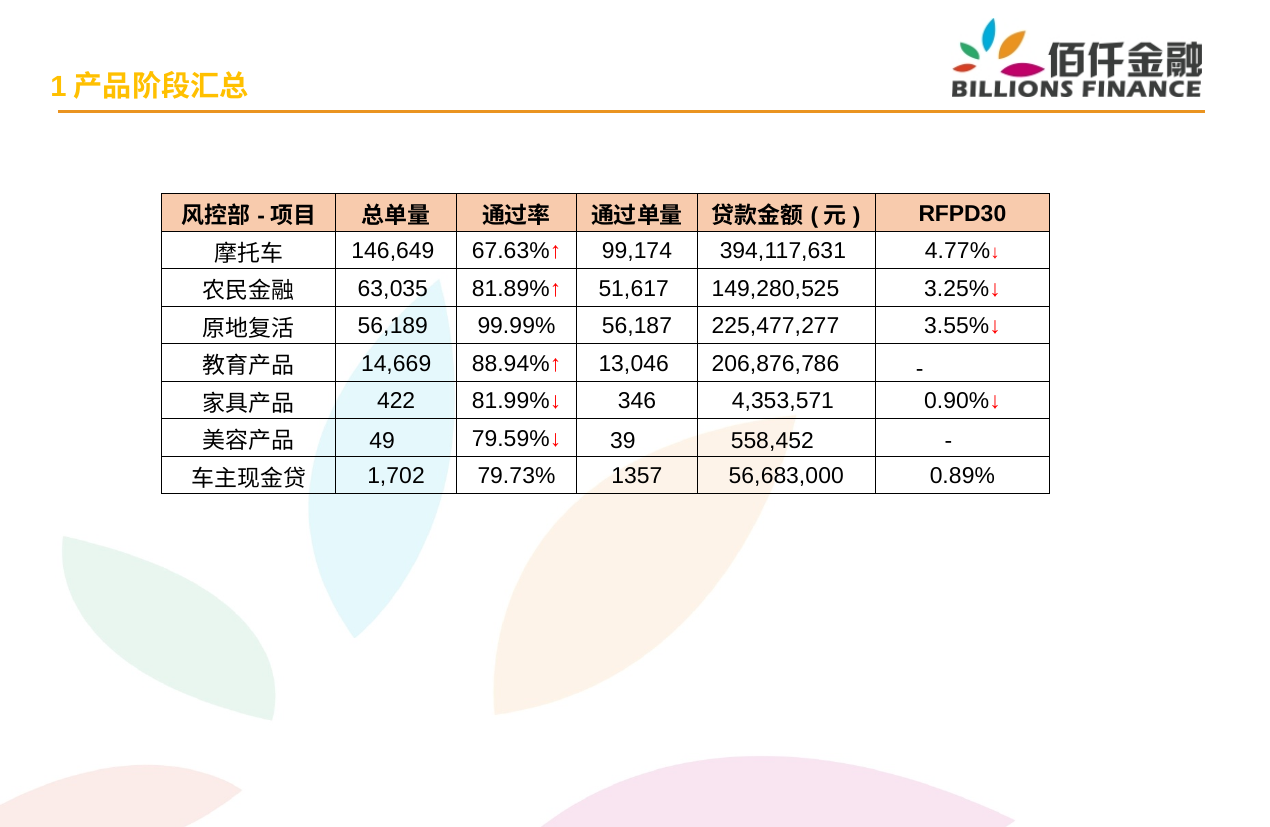

1产品阶段汇总
| 风控部-项目 | 总单量 | 通过率 | 通过单量 | 贷款金额(元) | RFPD30 |
| --- | --- | --- | --- | --- | --- |
| 摩托车 | 146,649 | 67.63%↑ | 99,174 | 394,117,631 | 4.77%↓ |
| 农民金融 | 63,035 | 81.89%↑ | 51,617 | 149,280,525 | 3.25%↓ |
| 原地复活 | 56,189 | 99.99% | 56,187 | 225,477,277 | 3.55%↓ |
| 教育产品 | 14,669 | 88.94%↑ | 13,046 | 206,876,786 | - |
| 家具产品 | 422 | 81.99%↓ | 346 | 4,353,571 | 0.90%↓ |
| 美容产品 | 49 | 79.59%↓ | 39 | 558,452 | - |
| 车主现金贷 | 1,702 | 79.73% | 1357 | 56,683,000 | 0.89% |